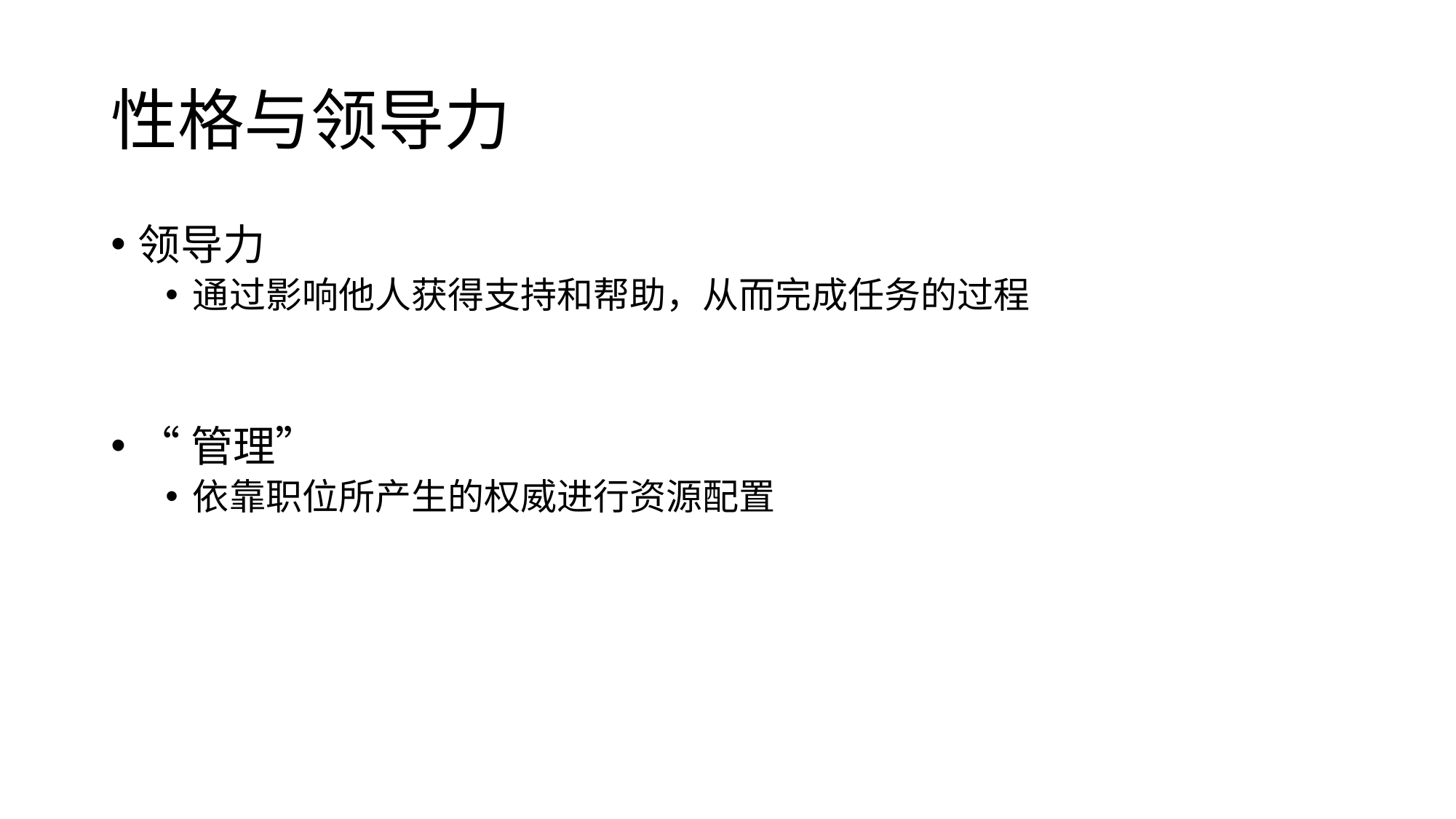

# 性格与领导力
领导力
通过影响他人获得支持和帮助，从而完成任务的过程

“管理”
依靠职位所产生的权威进行资源配置